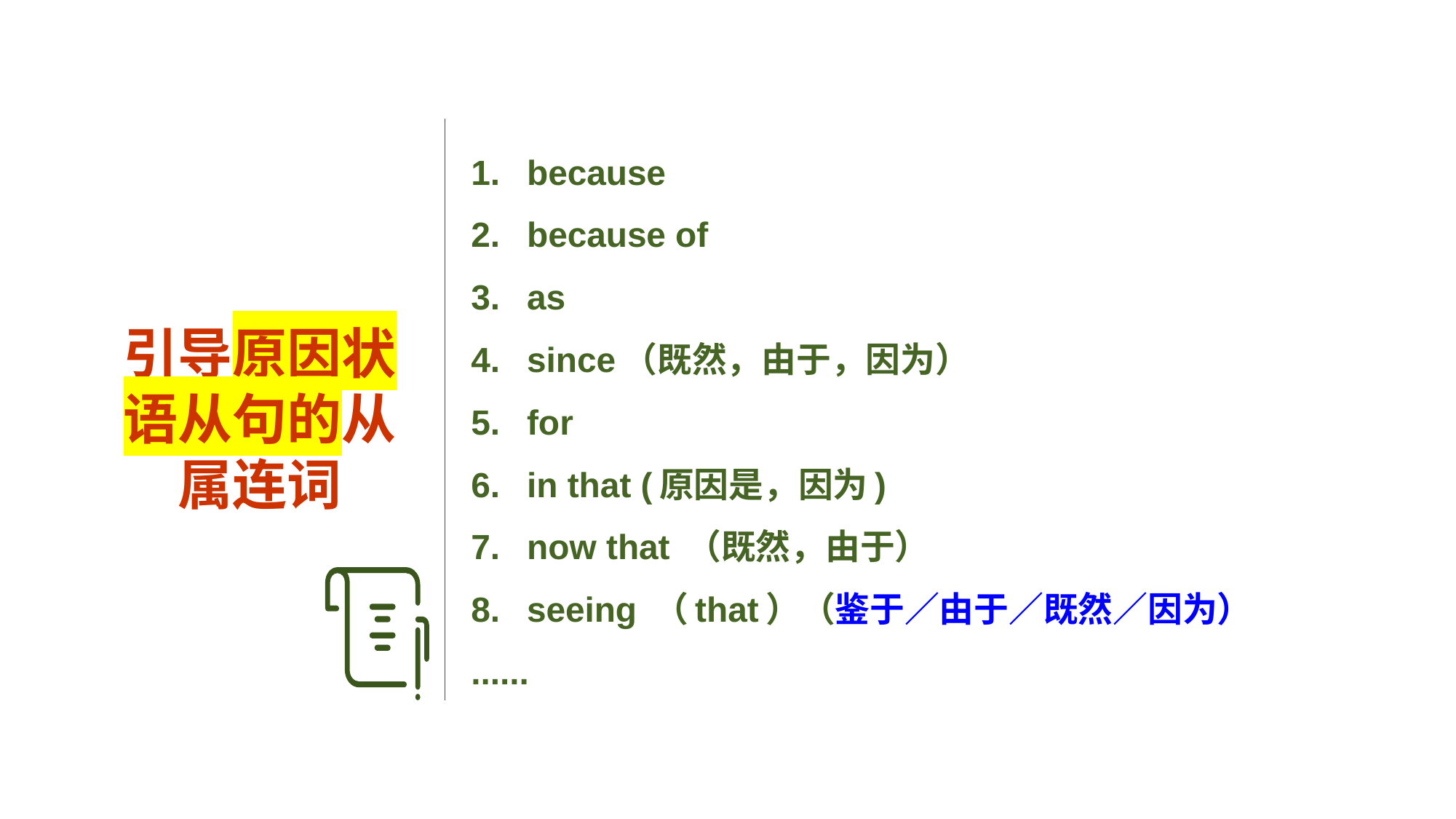

because
because of
as
since（既然，由于，因为）
for
in that (原因是，因为)
now that （既然，由于）
seeing （that）（鉴于／由于／既然／因为）
......

引导原因状语从句的从属连词